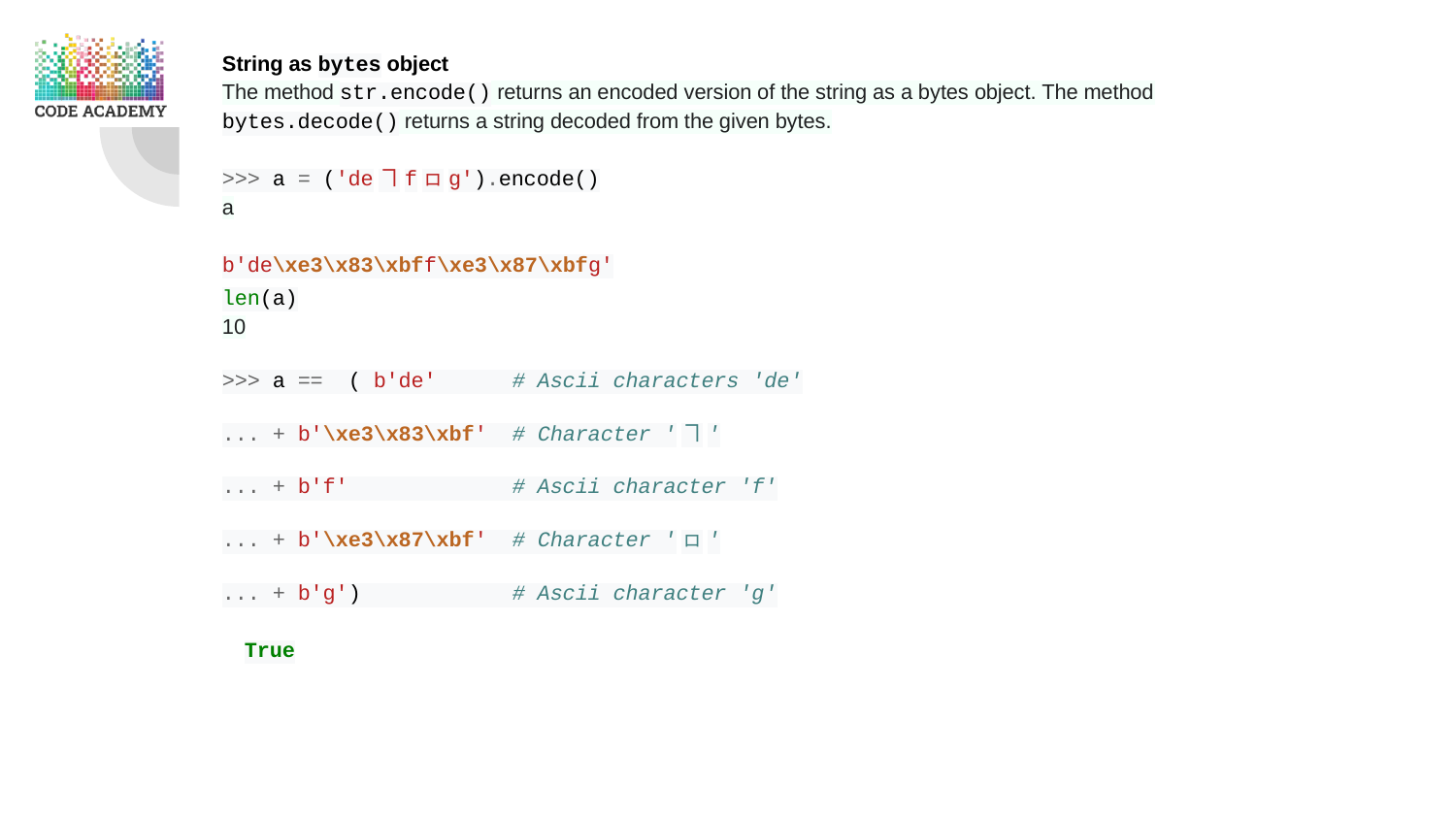

String as bytes object
The method str.encode() returns an encoded version of the string as a bytes object. The method bytes.decode() returns a string decoded from the given bytes.
>>> a = ('deヿfㇿg').encode()
a
b'de\xe3\x83\xbff\xe3\x87\xbfg'
len(a)
10
>>> a ==  ( b'de'      # Ascii characters 'de'
... + b'\xe3\x83\xbf'  # Character 'ヿ'
... + b'f'             # Ascii character 'f'
... + b'\xe3\x87\xbf'  # Character 'ㇿ'
... + b'g')            # Ascii character 'g'
True